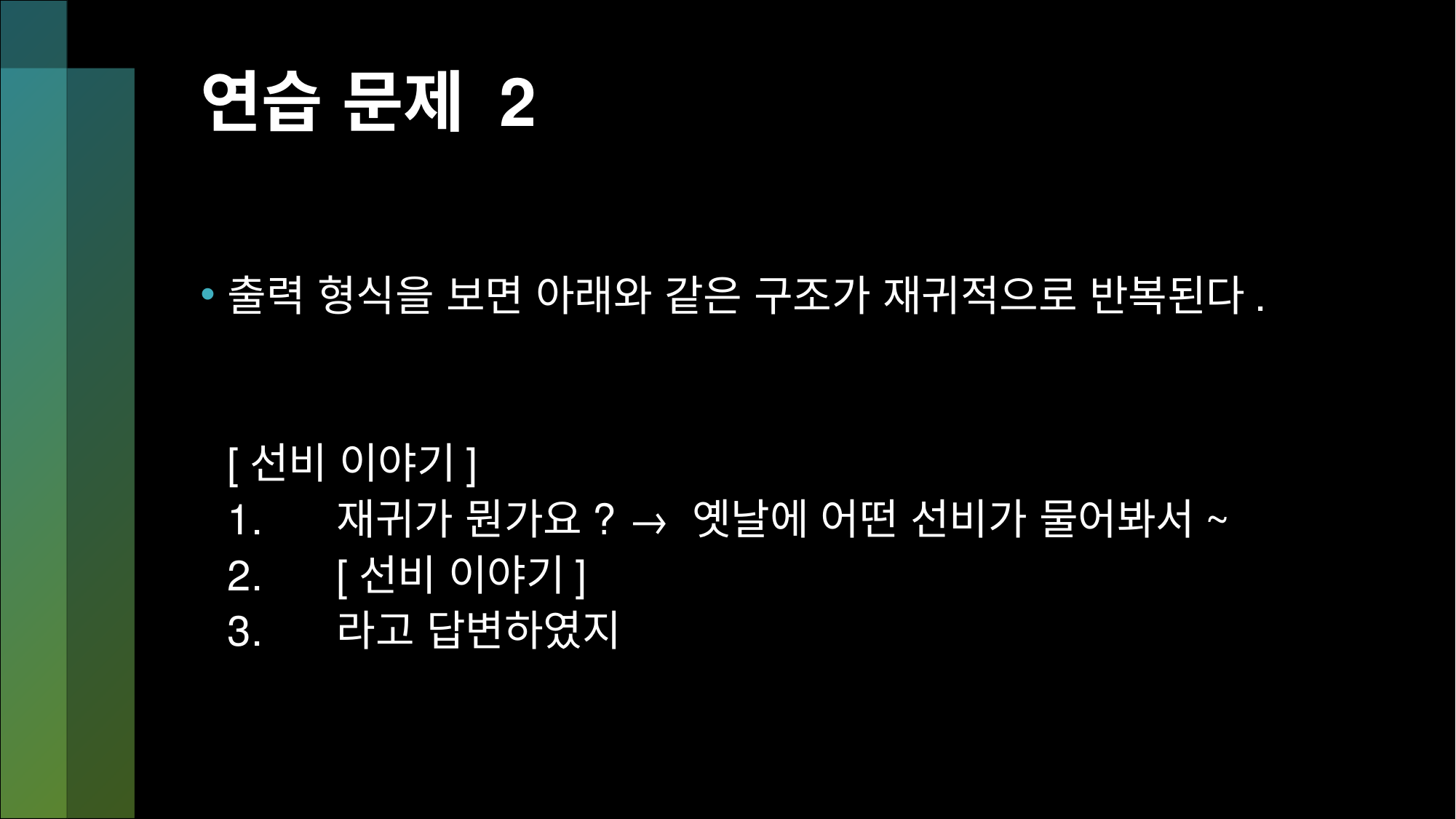

# 연습 문제 2
출력 형식을 보면 아래와 같은 구조가 재귀적으로 반복된다.
[선비 이야기]
1. 	재귀가 뭔가요? → 옛날에 어떤 선비가 물어봐서~
2. 	[선비 이야기]
3. 	라고 답변하였지